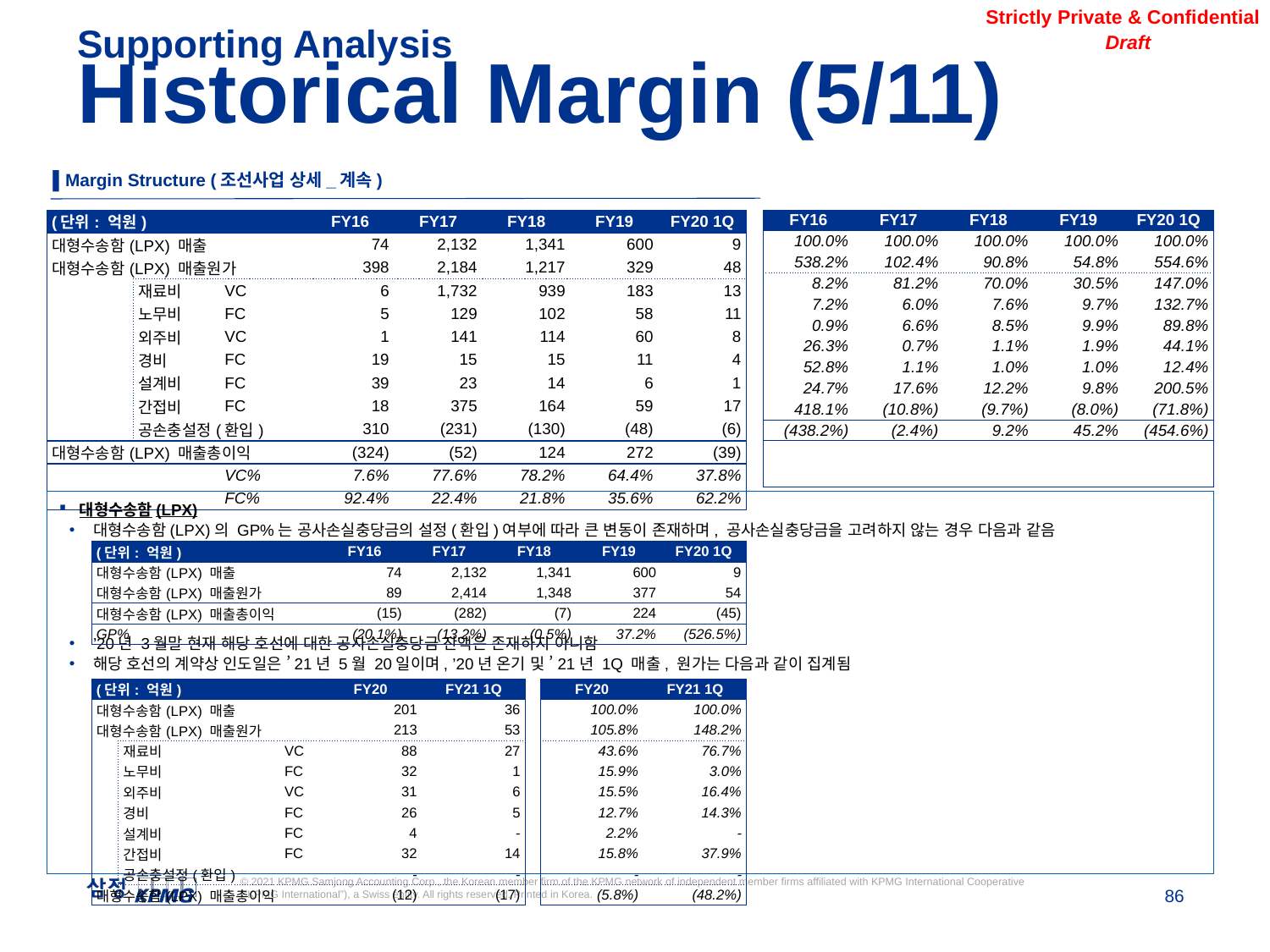

Supporting Analysis
Historical Margin (5/11)
▌Margin Structure (조선사업 상세_계속)

| (단위: 억원) |  |  | FY16 | FY17 | FY18 | FY19 | FY20 1Q |
| --- | --- | --- | --- | --- | --- | --- | --- |
| 대형수송함(LPX) 매출 |  |  | 74 | 2,132 | 1,341 | 600 | 9 |
| 대형수송함(LPX) 매출원가 |  |  | 398 | 2,184 | 1,217 | 329 | 48 |
|  | 재료비 | VC | 6 | 1,732 | 939 | 183 | 13 |
|  | 노무비 | FC | 5 | 129 | 102 | 58 | 11 |
|  | 외주비 | VC | 1 | 141 | 114 | 60 | 8 |
|  | 경비 | FC | 19 | 15 | 15 | 11 | 4 |
|  | 설계비 | FC | 39 | 23 | 14 | 6 | 1 |
|  | 간접비 | FC | 18 | 375 | 164 | 59 | 17 |
|  | 공손충설정(환입) |  | 310 | (231) | (130) | (48) | (6) |
| 대형수송함(LPX) 매출총이익 |  |  | (324) | (52) | 124 | 272 | (39) |
|  |  | VC% | 7.6% | 77.6% | 78.2% | 64.4% | 37.8% |
|  |  | FC% | 92.4% | 22.4% | 21.8% | 35.6% | 62.2% |
| FY16 | FY17 | FY18 | FY19 | FY20 1Q |
| --- | --- | --- | --- | --- |
| 100.0% | 100.0% | 100.0% | 100.0% | 100.0% |
| 538.2% | 102.4% | 90.8% | 54.8% | 554.6% |
| 8.2% | 81.2% | 70.0% | 30.5% | 147.0% |
| 7.2% | 6.0% | 7.6% | 9.7% | 132.7% |
| 0.9% | 6.6% | 8.5% | 9.9% | 89.8% |
| 26.3% | 0.7% | 1.1% | 1.9% | 44.1% |
| 52.8% | 1.1% | 1.0% | 1.0% | 12.4% |
| 24.7% | 17.6% | 12.2% | 9.8% | 200.5% |
| 418.1% | (10.8%) | (9.7%) | (8.0%) | (71.8%) |
| (438.2%) | (2.4%) | 9.2% | 45.2% | (454.6%) |
|  |  |  |  |  |
|  |  |  |  |  |
대형수송함(LPX)
대형수송함(LPX)의 GP%는 공사손실충당금의 설정(환입)여부에 따라 큰 변동이 존재하며, 공사손실충당금을 고려하지 않는 경우 다음과 같음

’20년 3월말 현재 해당 호선에 대한 공사손실충당금 잔액은 존재하지 아니함
해당 호선의 계약상 인도일은 ’21년 5월 20일이며, ’20년 온기 및 ’21년 1Q 매출, 원가는 다음과 같이 집계됨

| (단위: 억원) |  |  | FY16 | FY17 | FY18 | FY19 | FY20 1Q |
| --- | --- | --- | --- | --- | --- | --- | --- |
| 대형수송함(LPX) 매출 |  |  | 74 | 2,132 | 1,341 | 600 | 9 |
| 대형수송함(LPX) 매출원가 |  |  | 89 | 2,414 | 1,348 | 377 | 54 |
| 대형수송함(LPX) 매출총이익 |  |  | (15) | (282) | (7) | 224 | (45) |
| GP% |  |  | (20.1%) | (13.2%) | (0.5%) | 37.2% | (526.5%) |
| (단위: 억원) |  |  | FY20 | FY21 1Q |  | FY20 | FY21 1Q |
| --- | --- | --- | --- | --- | --- | --- | --- |
| 대형수송함(LPX) 매출 |  |  | 201 | 36 |  | 100.0% | 100.0% |
| 대형수송함(LPX) 매출원가 |  |  | 213 | 53 |  | 105.8% | 148.2% |
|  | 재료비 | VC | 88 | 27 |  | 43.6% | 76.7% |
|  | 노무비 | FC | 32 | 1 |  | 15.9% | 3.0% |
|  | 외주비 | VC | 31 | 6 |  | 15.5% | 16.4% |
|  | 경비 | FC | 26 | 5 |  | 12.7% | 14.3% |
|  | 설계비 | FC | 4 | - |  | 2.2% | - |
|  | 간접비 | FC | 32 | 14 |  | 15.8% | 37.9% |
|  | 공손충설정(환입) |  | - | - |  | - | - |
| 대형수송함(LPX) 매출총이익 |  |  | (12) | (17) |  | (5.8%) | (48.2%) |